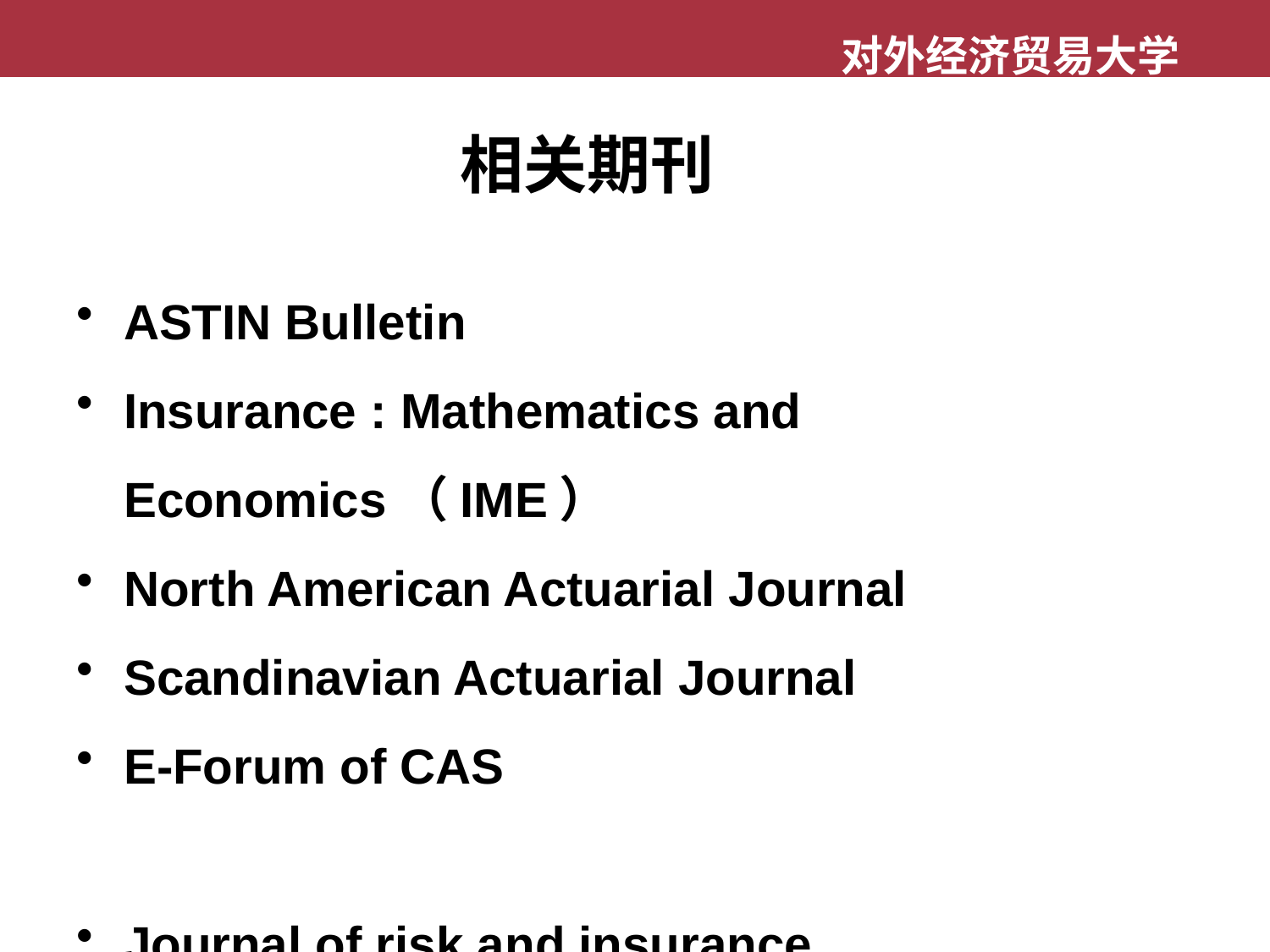

# 相关期刊
ASTIN Bulletin
Insurance : Mathematics and Economics（IME）
North American Actuarial Journal
Scandinavian Actuarial Journal
E-Forum of CAS

Journal of risk and insurance